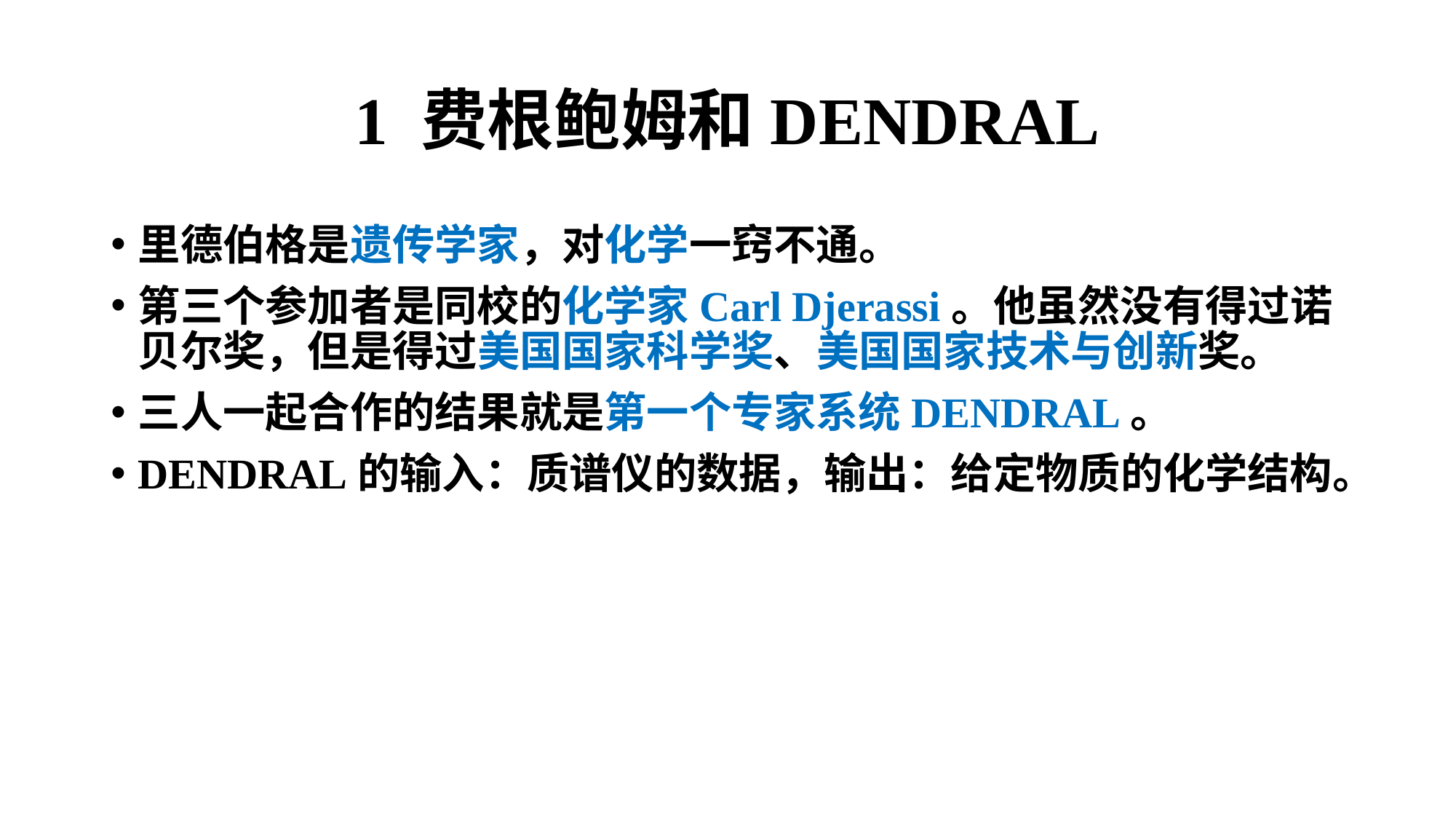

# 1 费根鲍姆和DENDRAL
里德伯格是遗传学家，对化学一窍不通。
第三个参加者是同校的化学家Carl Djerassi。他虽然没有得过诺贝尔奖，但是得过美国国家科学奖、美国国家技术与创新奖。
三人一起合作的结果就是第一个专家系统DENDRAL。
DENDRAL的输入：质谱仪的数据，输出：给定物质的化学结构。